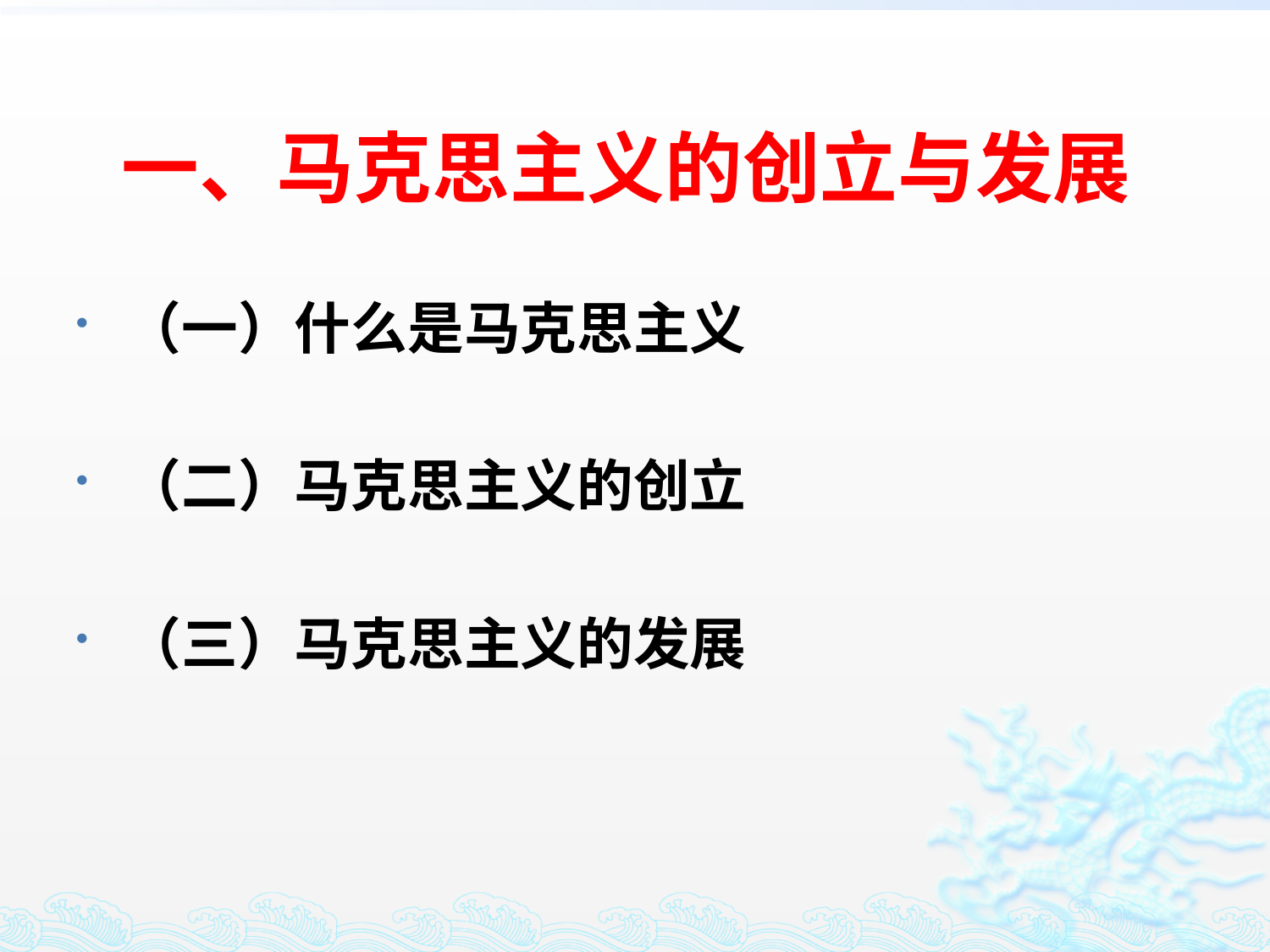

# 一、马克思主义的创立与发展
（一）什么是马克思主义

（二）马克思主义的创立

（三）马克思主义的发展